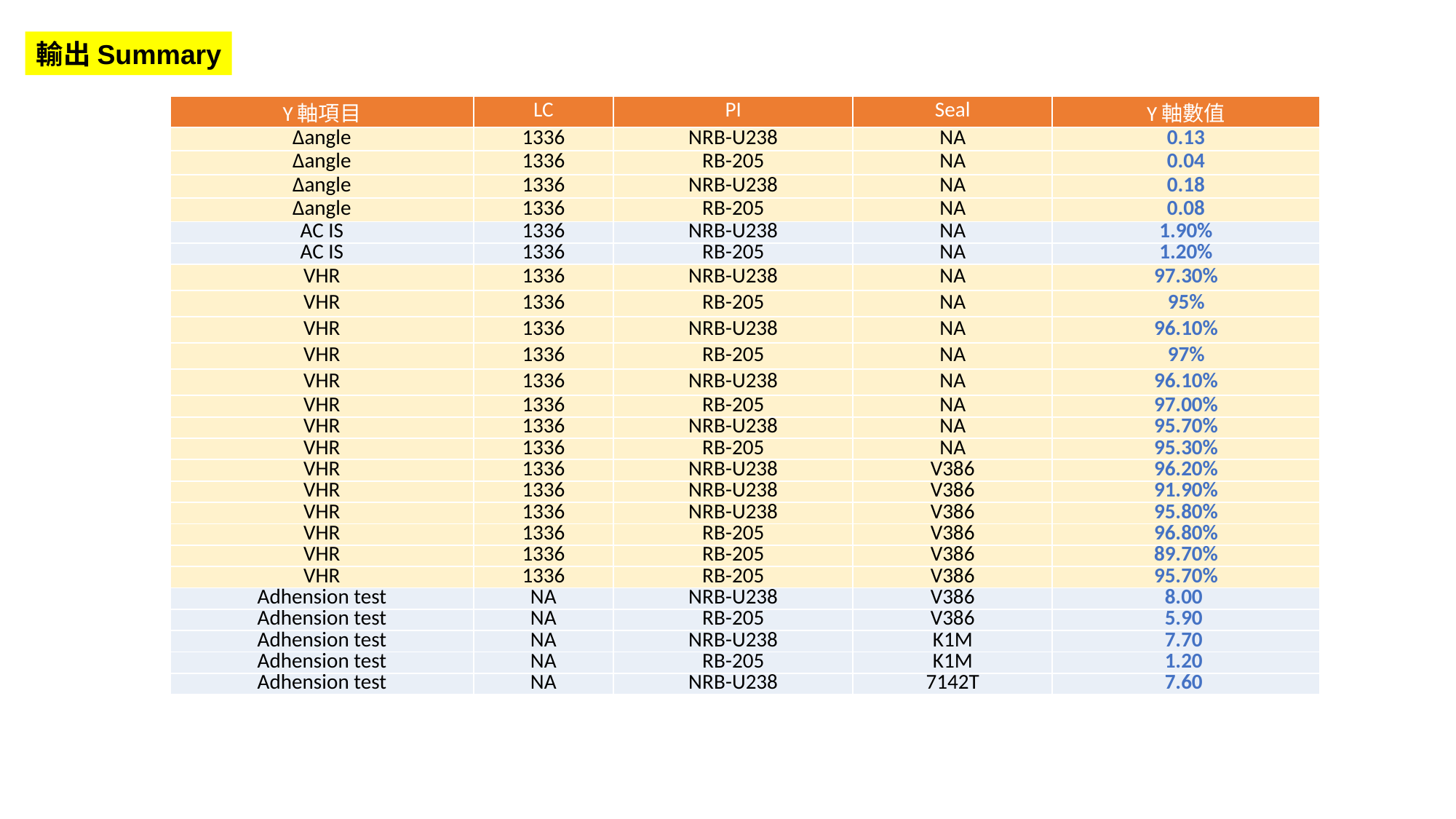

輸出Summary
| Y軸項目 | LC | PI | Seal | Y軸數值 |
| --- | --- | --- | --- | --- |
| Δangle | 1336 | NRB-U238 | NA | 0.13 |
| Δangle | 1336 | RB-205 | NA | 0.04 |
| Δangle | 1336 | NRB-U238 | NA | 0.18 |
| Δangle | 1336 | RB-205 | NA | 0.08 |
| AC IS | 1336 | NRB-U238 | NA | 1.90% |
| AC IS | 1336 | RB-205 | NA | 1.20% |
| VHR | 1336 | NRB-U238 | NA | 97.30% |
| VHR | 1336 | RB-205 | NA | 95% |
| VHR | 1336 | NRB-U238 | NA | 96.10% |
| VHR | 1336 | RB-205 | NA | 97% |
| VHR | 1336 | NRB-U238 | NA | 96.10% |
| VHR | 1336 | RB-205 | NA | 97.00% |
| VHR | 1336 | NRB-U238 | NA | 95.70% |
| VHR | 1336 | RB-205 | NA | 95.30% |
| VHR | 1336 | NRB-U238 | V386 | 96.20% |
| VHR | 1336 | NRB-U238 | V386 | 91.90% |
| VHR | 1336 | NRB-U238 | V386 | 95.80% |
| VHR | 1336 | RB-205 | V386 | 96.80% |
| VHR | 1336 | RB-205 | V386 | 89.70% |
| VHR | 1336 | RB-205 | V386 | 95.70% |
| Adhension test | NA | NRB-U238 | V386 | 8.00 |
| Adhension test | NA | RB-205 | V386 | 5.90 |
| Adhension test | NA | NRB-U238 | K1M | 7.70 |
| Adhension test | NA | RB-205 | K1M | 1.20 |
| Adhension test | NA | NRB-U238 | 7142T | 7.60 |